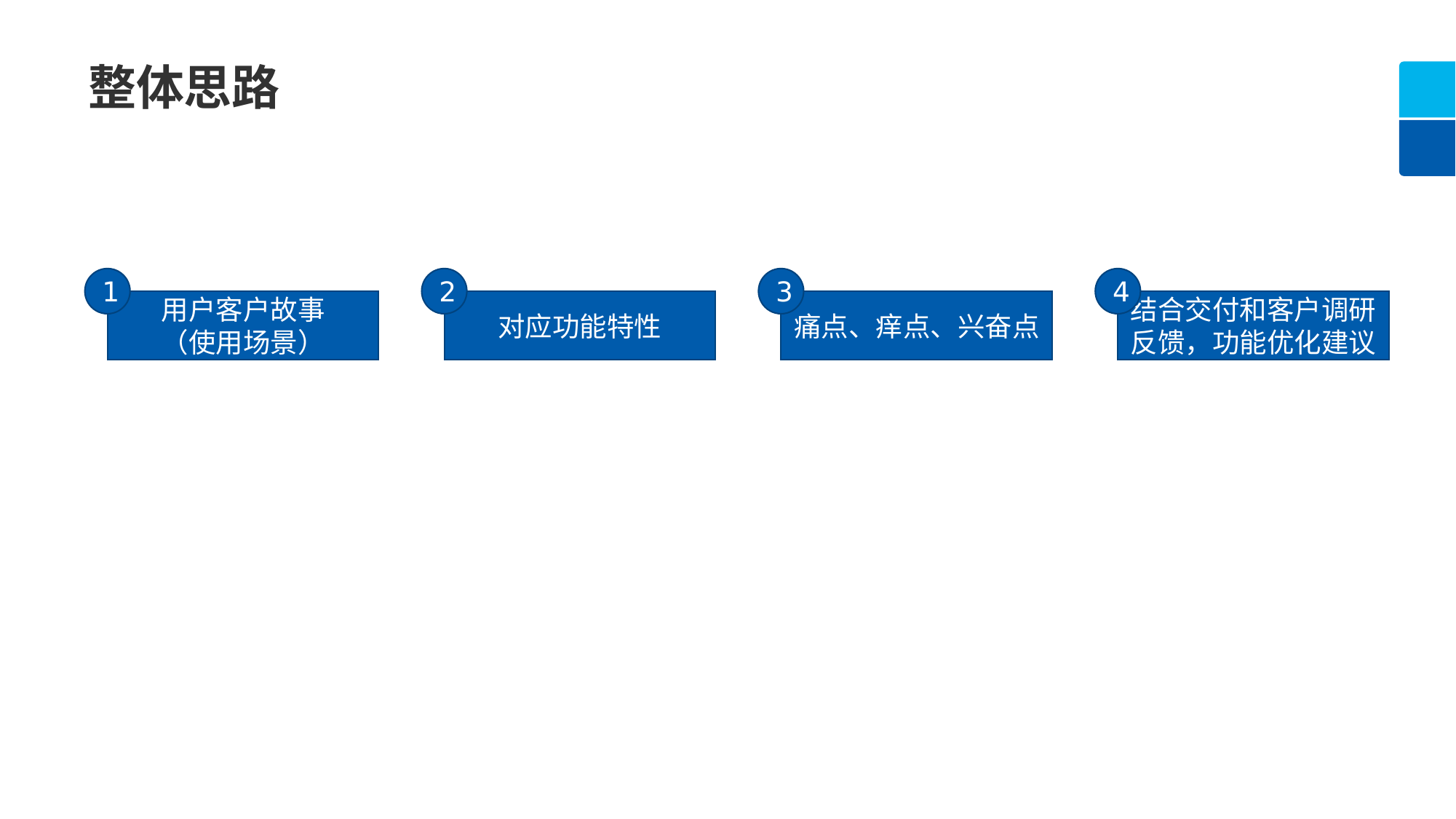

整体思路
1
2
3
4
用户客户故事
（使用场景）
对应功能特性
痛点、痒点、兴奋点
结合交付和客户调研反馈，功能优化建议